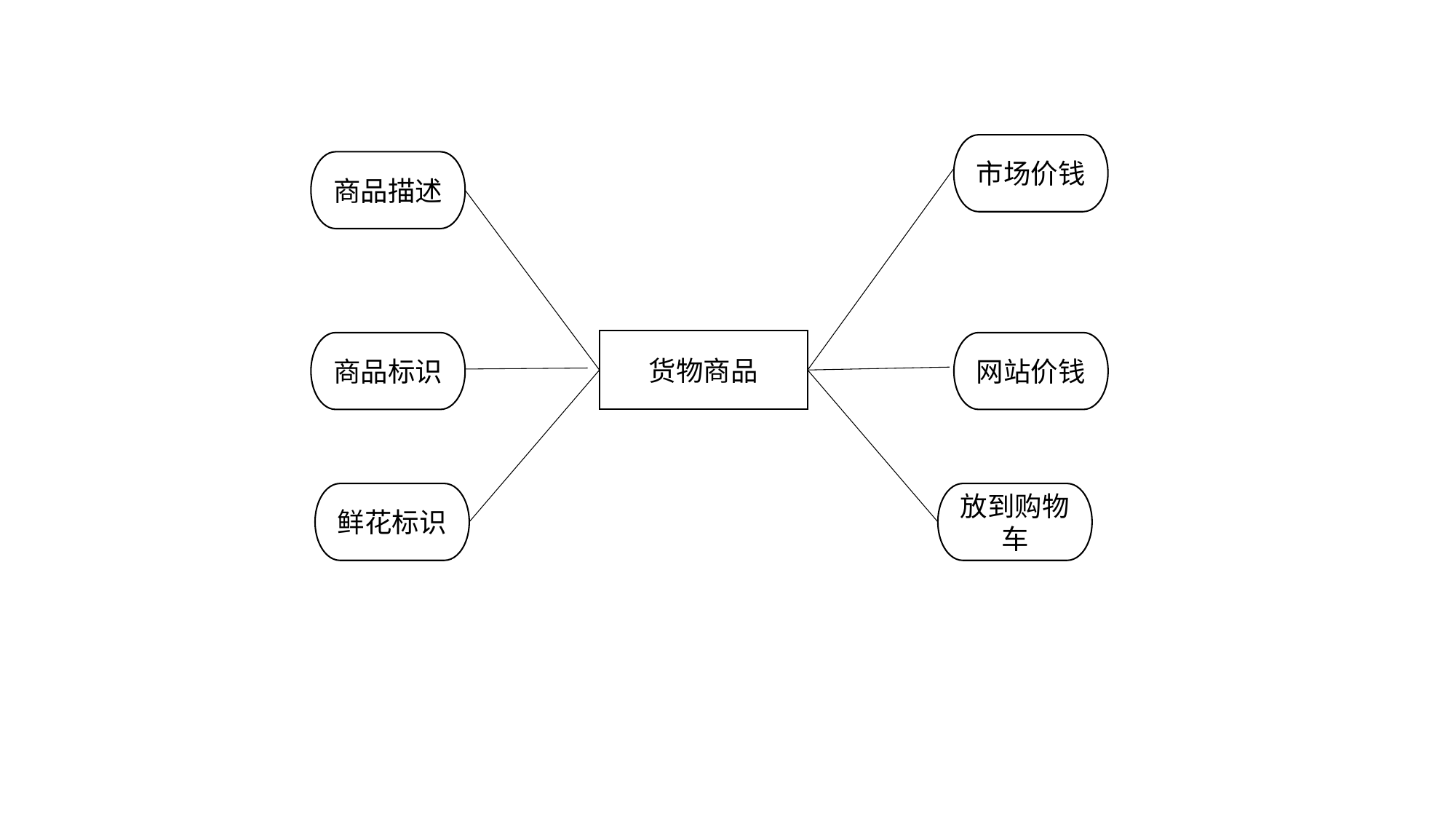

市场价钱
商品描述
货物商品
商品标识
网站价钱
鲜花标识
放到购物车